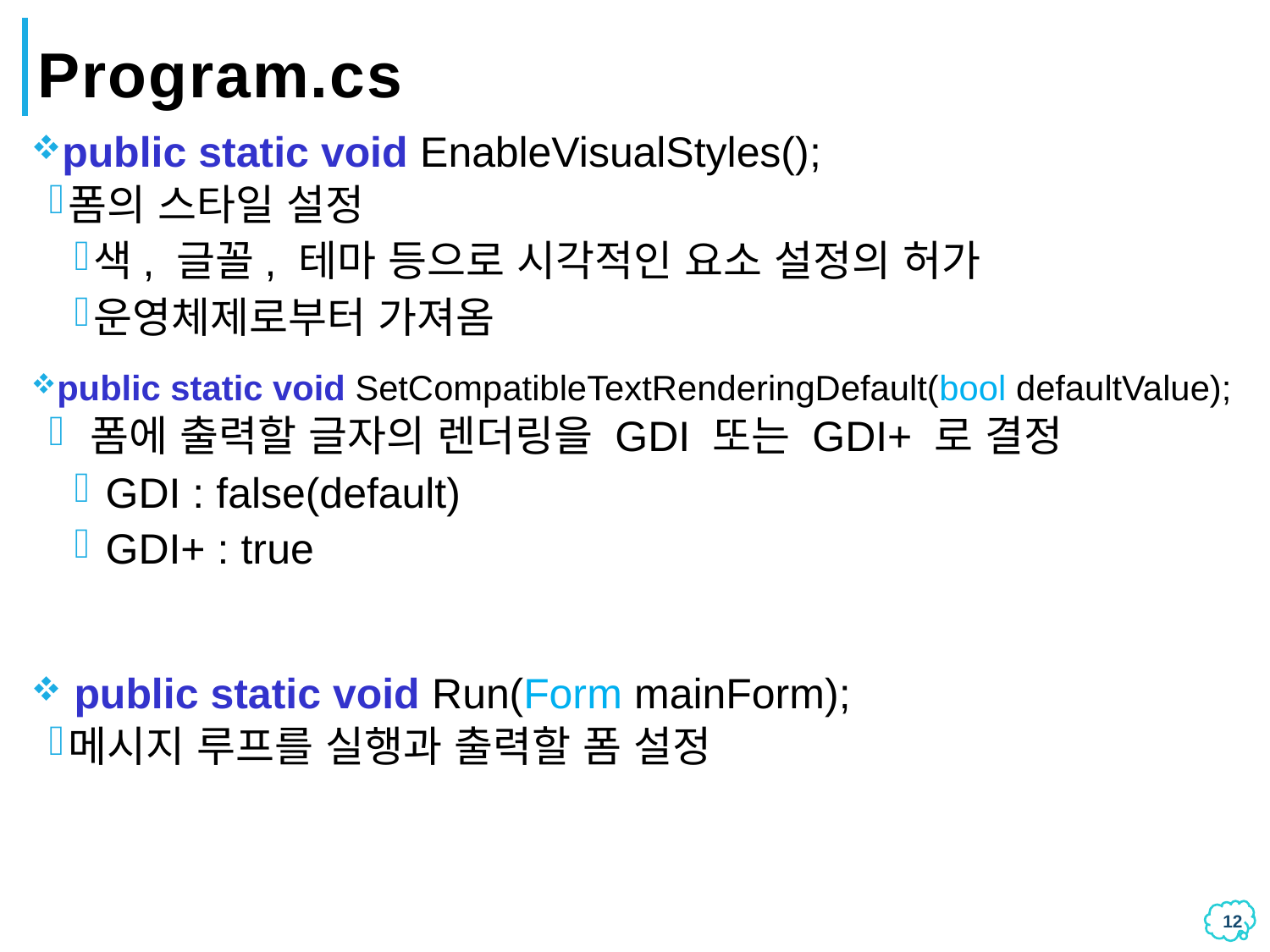

# Program.cs
public static void EnableVisualStyles();
폼의 스타일 설정
색, 글꼴, 테마 등으로 시각적인 요소 설정의 허가
운영체제로부터 가져옴
public static void SetCompatibleTextRenderingDefault(bool defaultValue);
 폼에 출력할 글자의 렌더링을 GDI 또는 GDI+ 로 결정
 GDI : false(default)
 GDI+ : true

 public static void Run(Form mainForm);
메시지 루프를 실행과 출력할 폼 설정

12